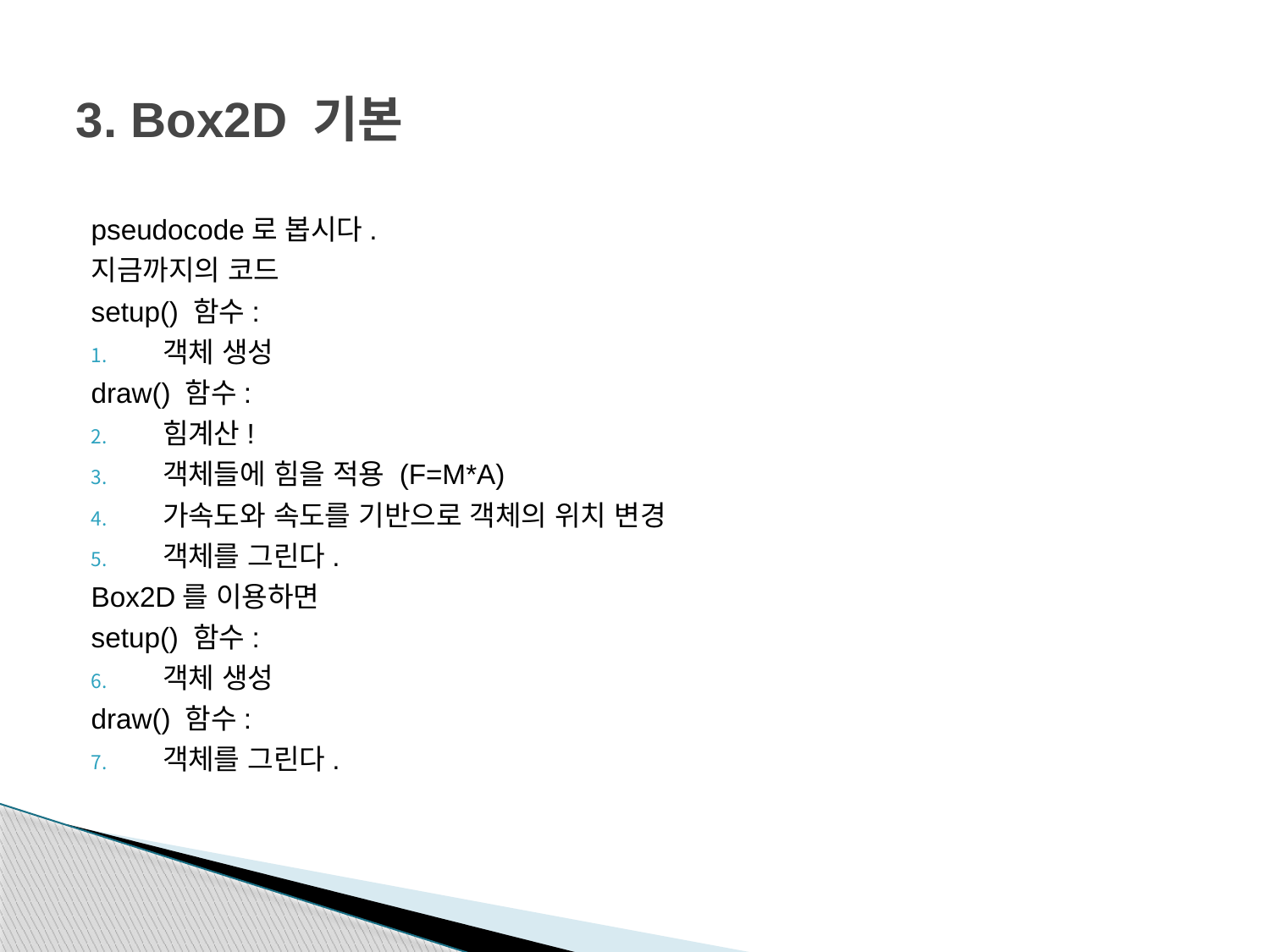

# 3. Box2D 기본
pseudocode로 봅시다.
지금까지의 코드
setup() 함수:
객체 생성
draw() 함수:
힘계산!
객체들에 힘을 적용 (F=M*A)
가속도와 속도를 기반으로 객체의 위치 변경
객체를 그린다.
Box2D를 이용하면
setup() 함수:
객체 생성
draw() 함수:
객체를 그린다.